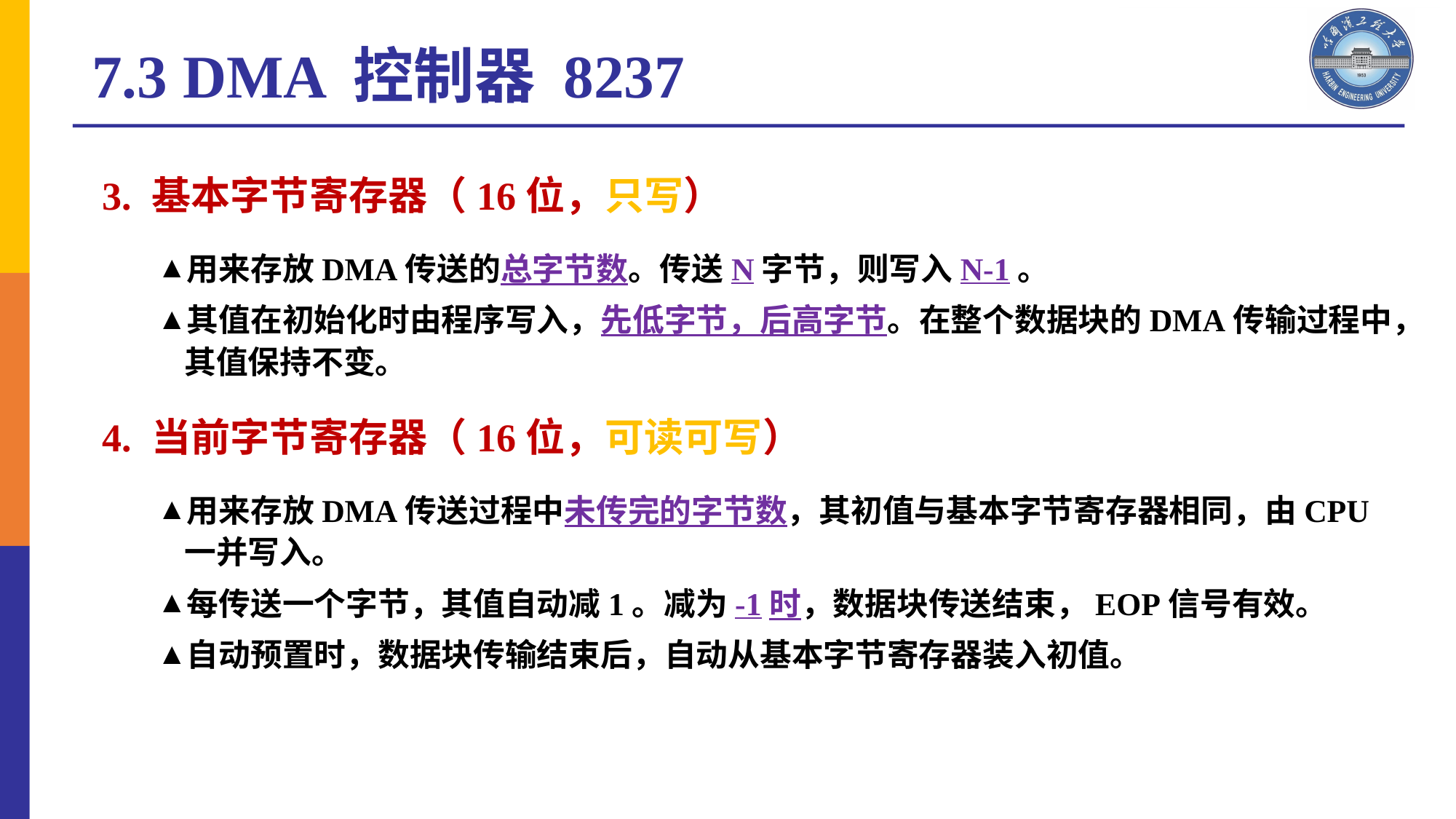

7.3 DMA 控制器 8237
3. 基本字节寄存器（16位，只写）
用来存放DMA传送的总字节数。传送N字节，则写入N-1。
其值在初始化时由程序写入，先低字节，后高字节。在整个数据块的DMA传输过程中，其值保持不变。
4. 当前字节寄存器（16位，可读可写）
用来存放DMA传送过程中未传完的字节数，其初值与基本字节寄存器相同，由CPU一并写入。
每传送一个字节，其值自动减1。减为-1时，数据块传送结束，EOP信号有效。
自动预置时，数据块传输结束后，自动从基本字节寄存器装入初值。